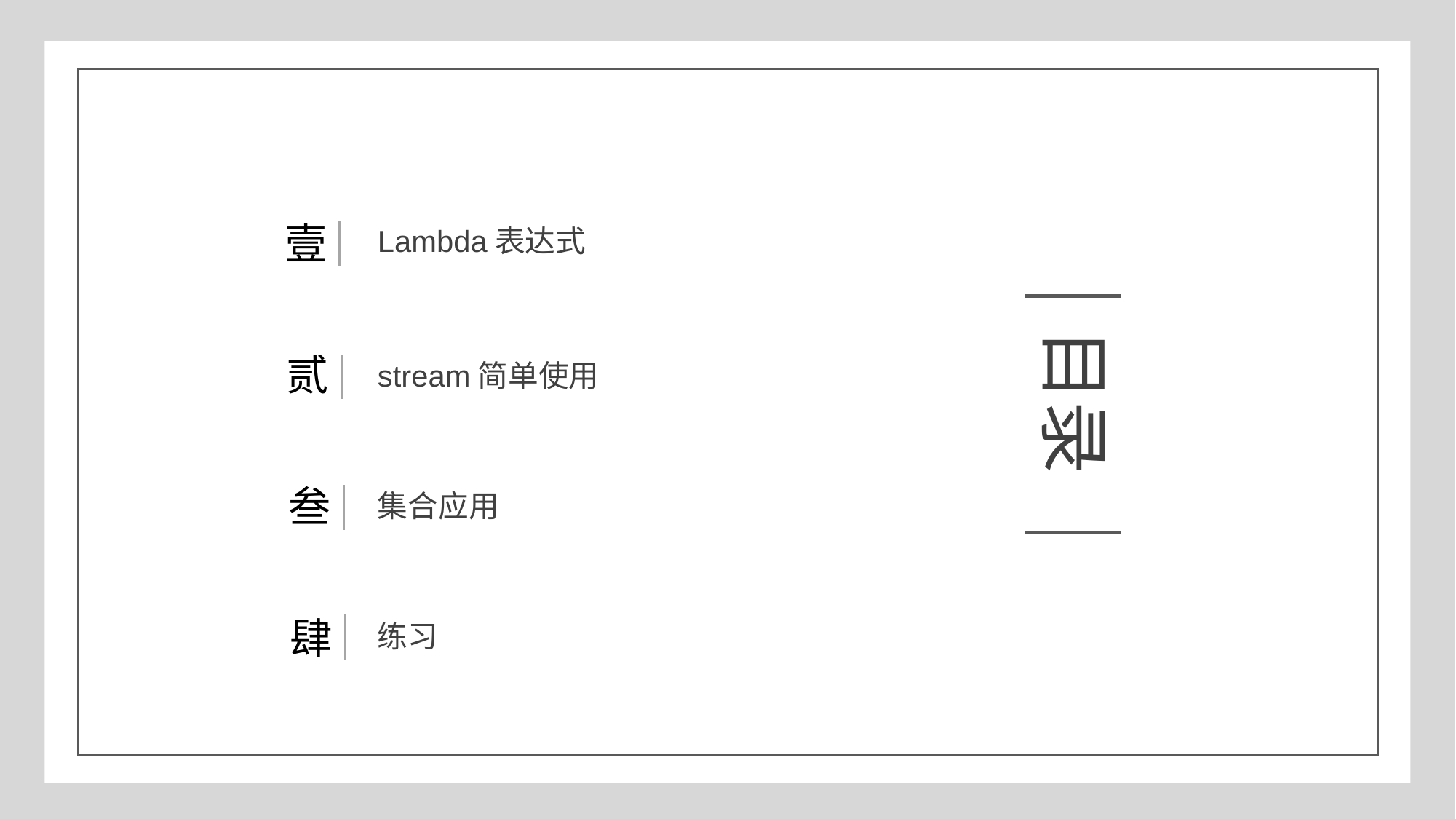

壹
Lambda表达式
贰
stream简单使用

叁
集合应用
肆
练习
目录